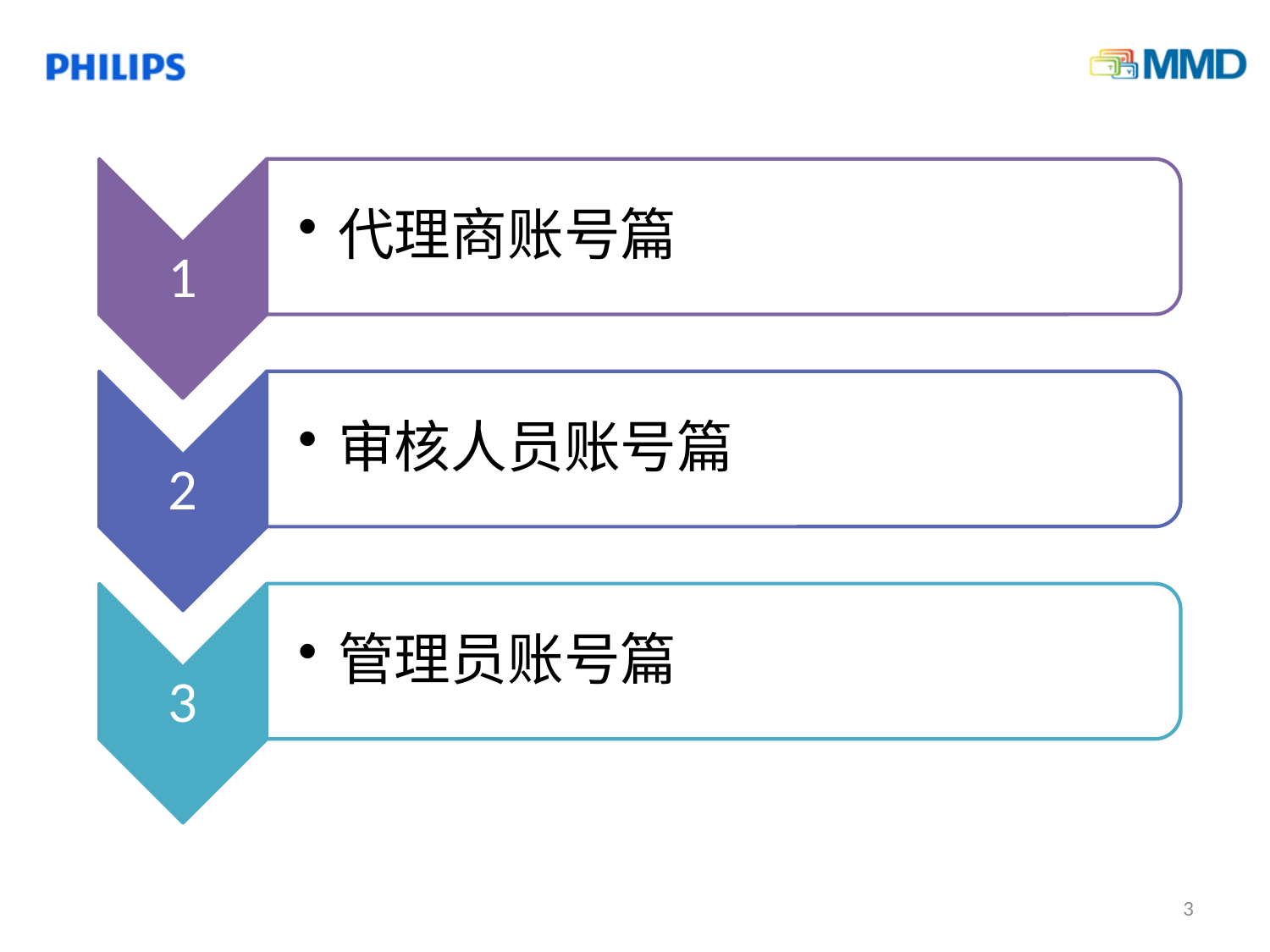

1
代理商账号篇
2
审核人员账号篇
3
管理员账号篇
3